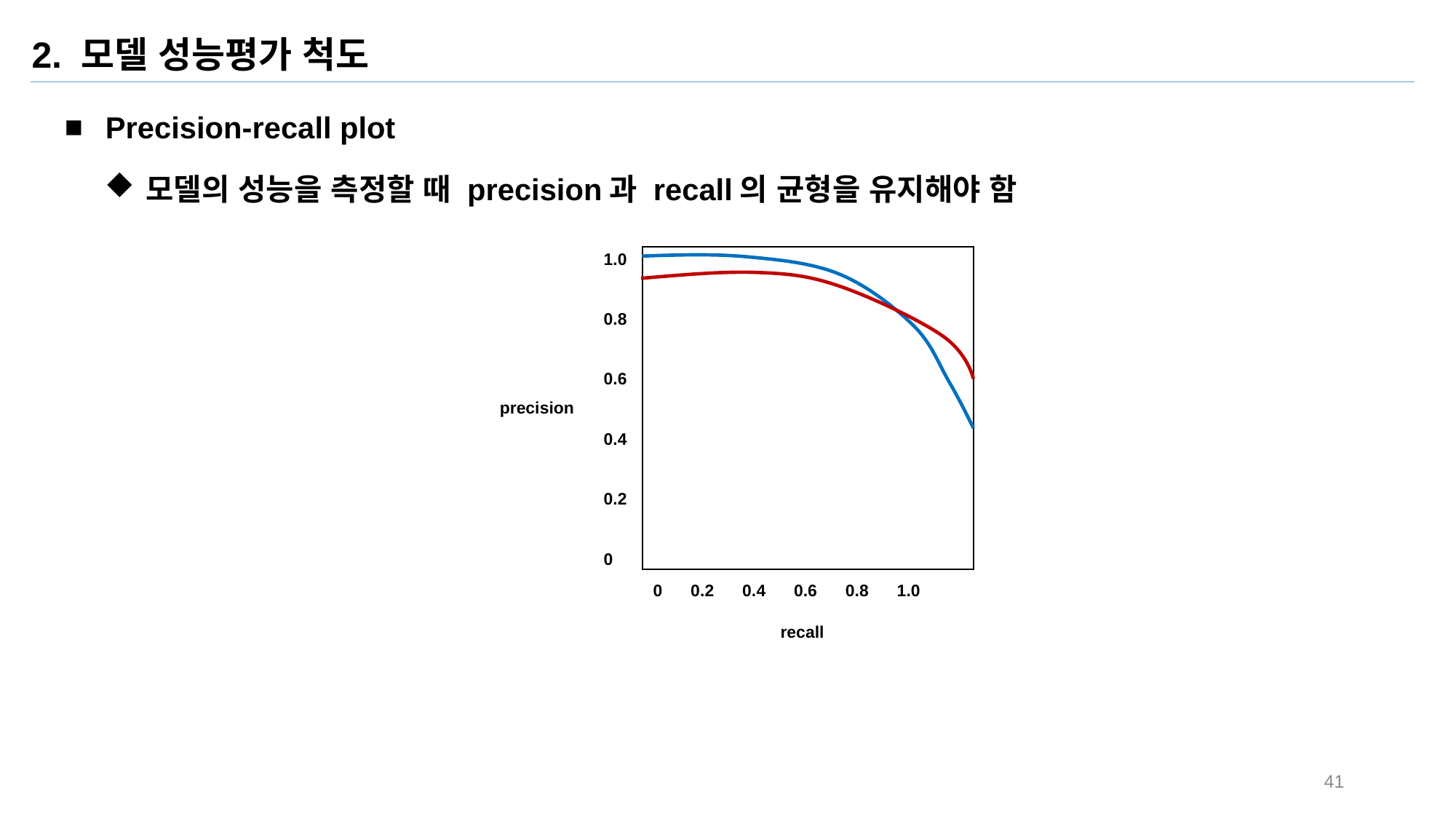

2. 모델 성능평가 척도
Precision-recall plot
모델의 성능을 측정할 때 precision과 recall의 균형을 유지해야 함
1.0

0.8

0.6

0.4

0.2

0

precision
0      0.2      0.4      0.6      0.8      1.0
recall

41